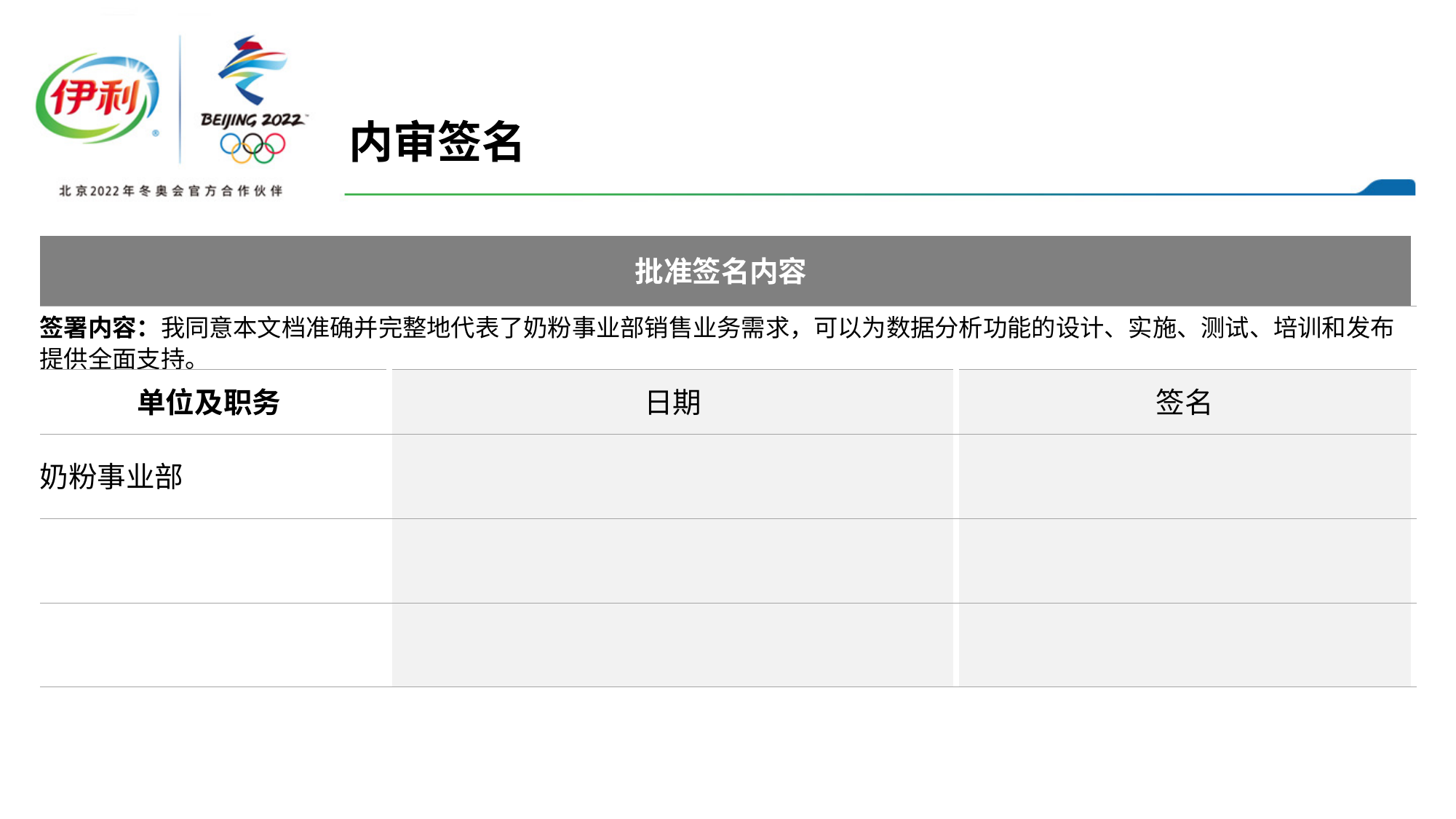

内审签名
| 批准签名内容 |  |  |
| --- | --- | --- |
| 签署内容：我同意本文档准确并完整地代表了奶粉事业部销售业务需求，可以为数据分析功能的设计、实施、测试、培训和发布提供全面支持。 |  |  |
| 单位及职务 | 日期 | 签名 |
| 奶粉事业部 |  |  |
|  |  |  |
|  |  |  |